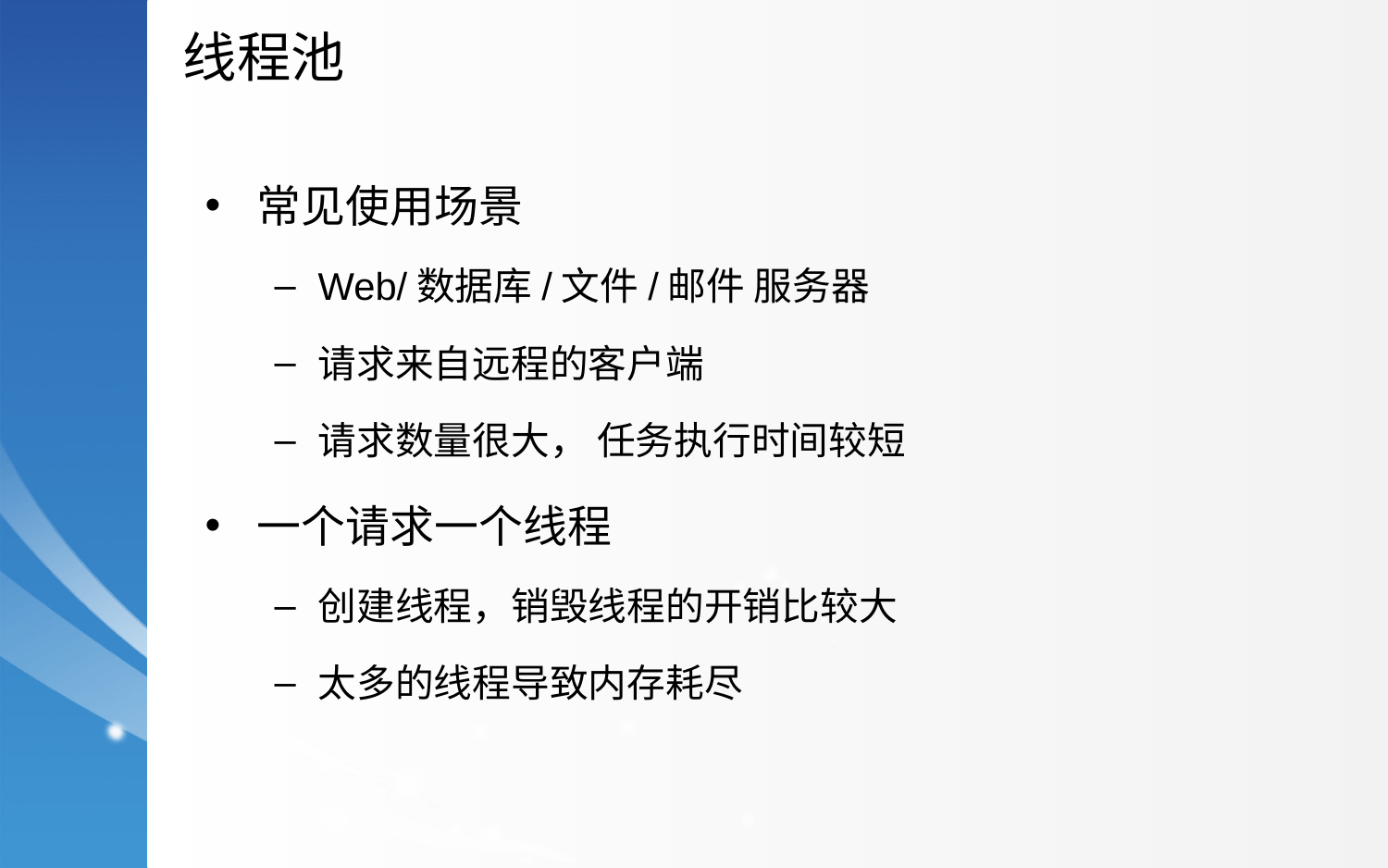

线程池
常见使用场景
Web/数据库/文件/邮件 服务器
请求来自远程的客户端
请求数量很大， 任务执行时间较短
一个请求一个线程
创建线程，销毁线程的开销比较大
太多的线程导致内存耗尽